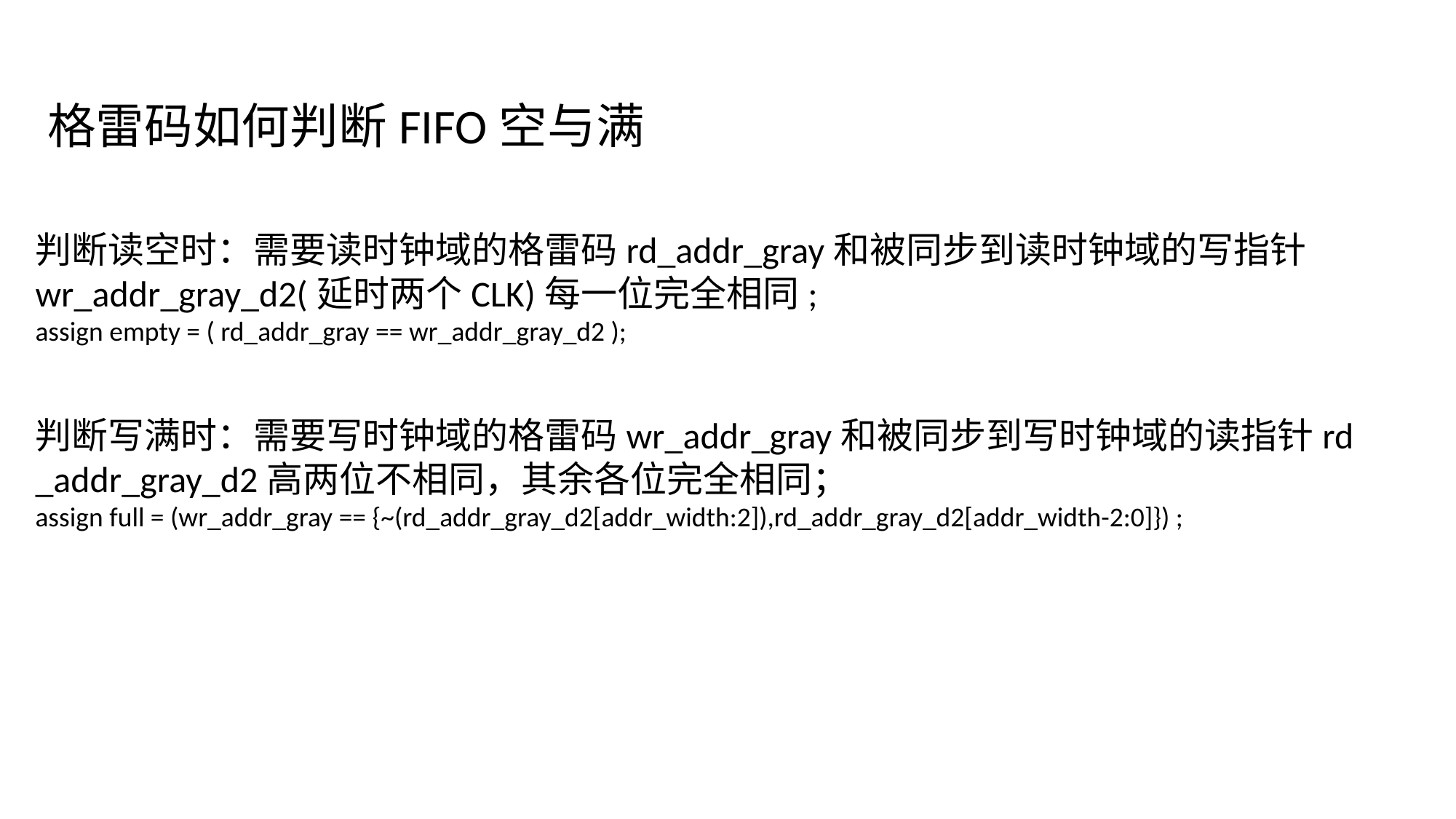

# 格雷码如何判断FIFO空与满
判断读空时：需要读时钟域的格雷码rd_addr_gray和被同步到读时钟域的写指针wr_addr_gray_d2(延时两个CLK)每一位完全相同;
assign empty = ( rd_addr_gray == wr_addr_gray_d2 );

判断写满时：需要写时钟域的格雷码wr_addr_gray和被同步到写时钟域的读指针rd
_addr_gray_d2高两位不相同，其余各位完全相同；
assign full = (wr_addr_gray == {~(rd_addr_gray_d2[addr_width:2]),rd_addr_gray_d2[addr_width-2:0]}) ;